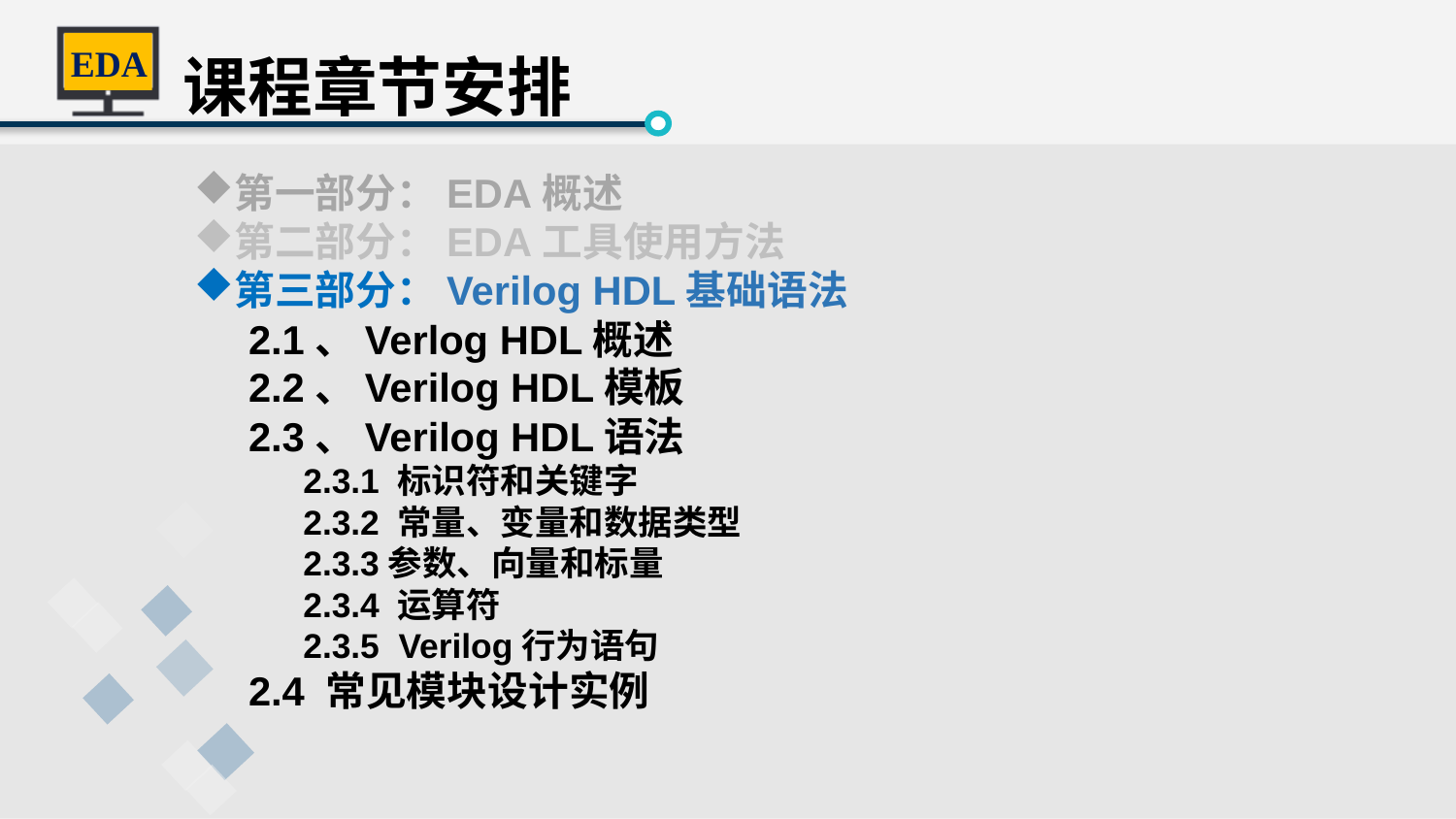

课程章节安排
第一部分：EDA概述
第二部分：EDA工具使用方法
第三部分：Verilog HDL基础语法
2.1、Verlog HDL概述
2.2、Verilog HDL模板
2.3、Verilog HDL语法
2.3.1 标识符和关键字
2.3.2 常量、变量和数据类型
2.3.3参数、向量和标量
2.3.4 运算符
2.3.5  Verilog行为语句
2.4 常见模块设计实例